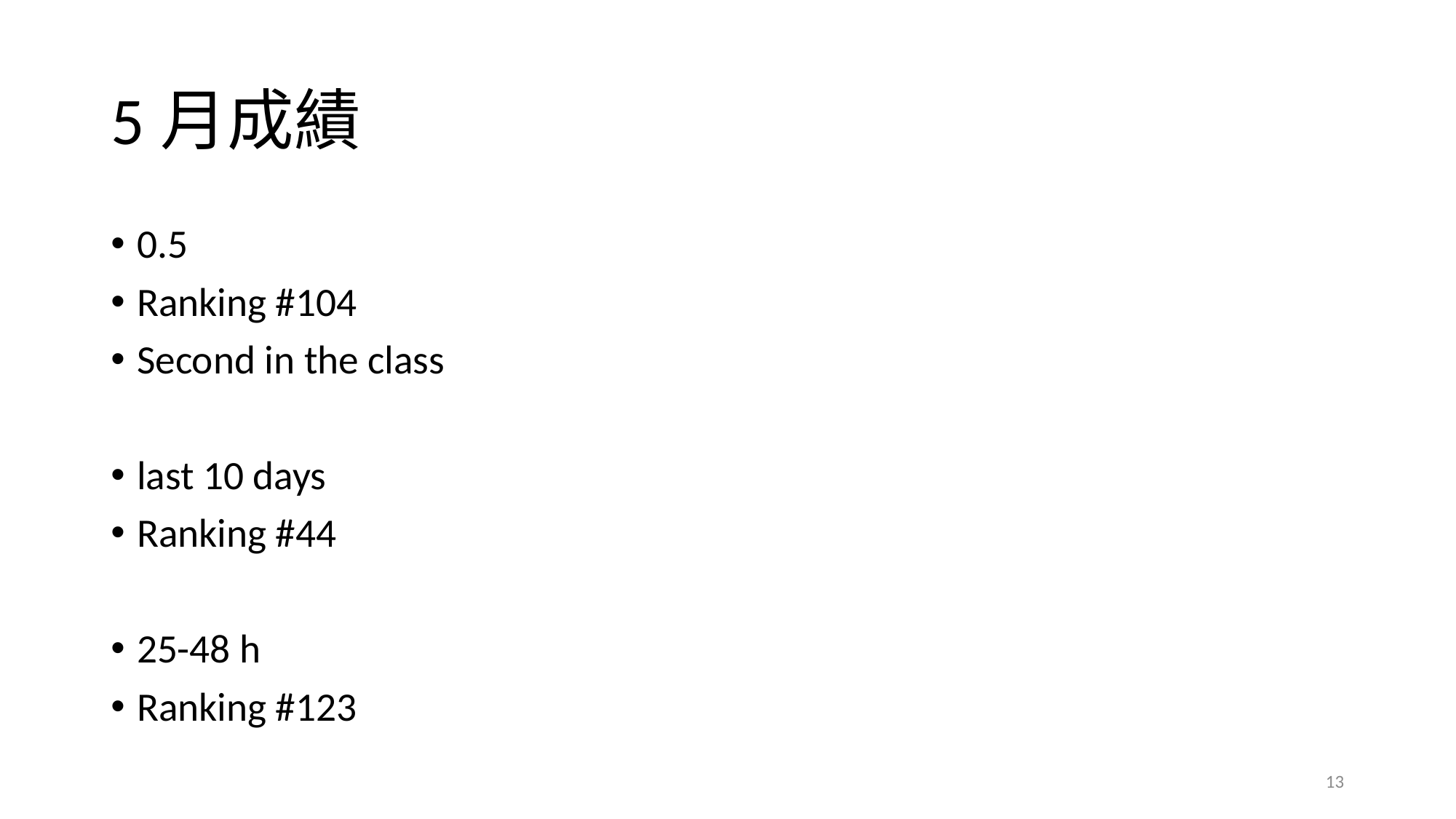

# 5月成績
0.5
Ranking #104
Second in the class

last 10 days
Ranking #44

25-48 h
Ranking #123

13